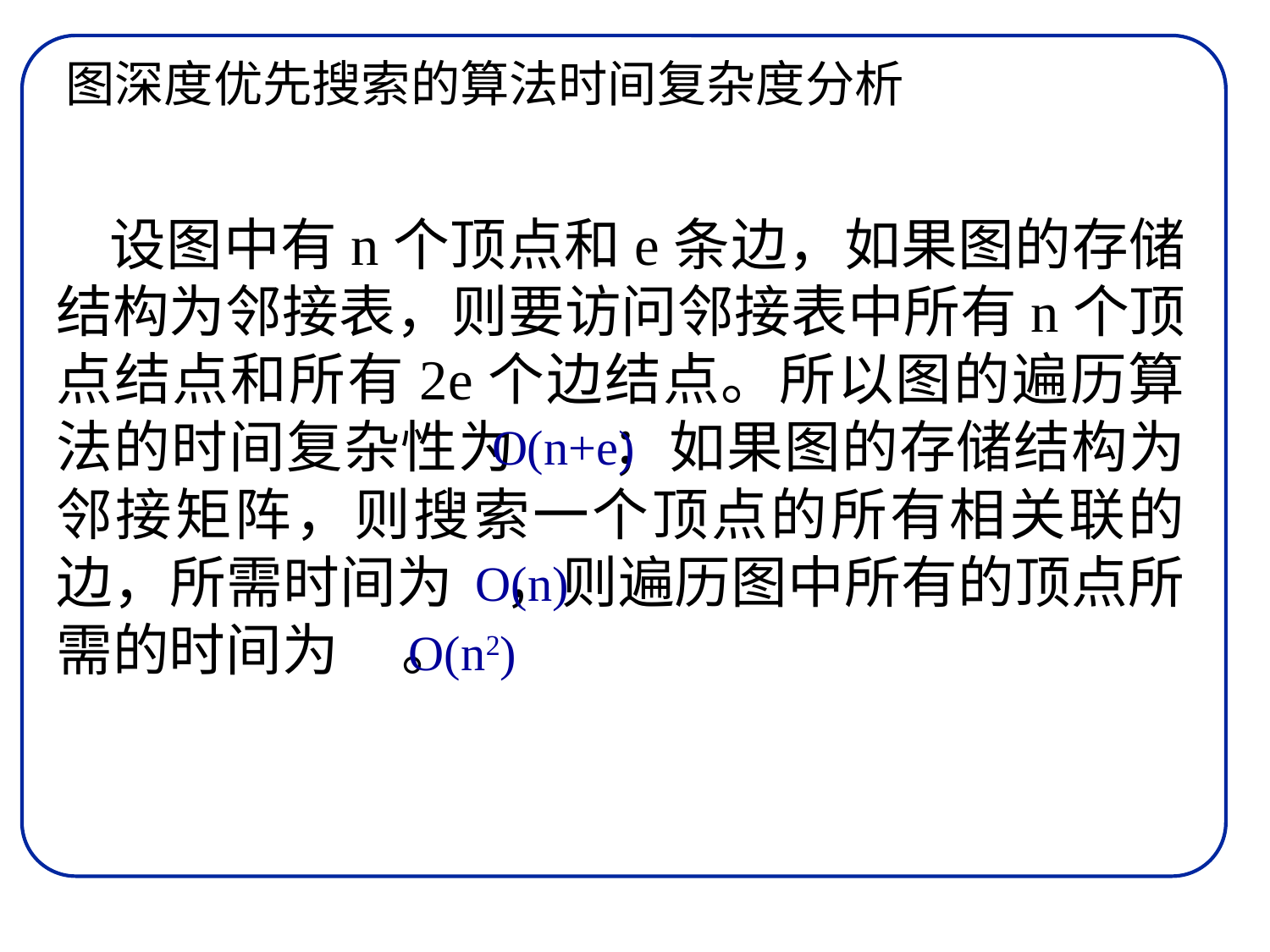

图深度优先搜索的算法时间复杂度分析
   设图中有n个顶点和e条边，如果图的存储结构为邻接表，则要访问邻接表中所有n个顶点结点和所有2e个边结点。所以图的遍历算法的时间复杂性为       ；如果图的存储结构为邻接矩阵，则搜索一个顶点的所有相关联的边，所需时间为    ，则遍历图中所有的顶点所需的时间为     。

O(n+e)
O(n)
O(n2)